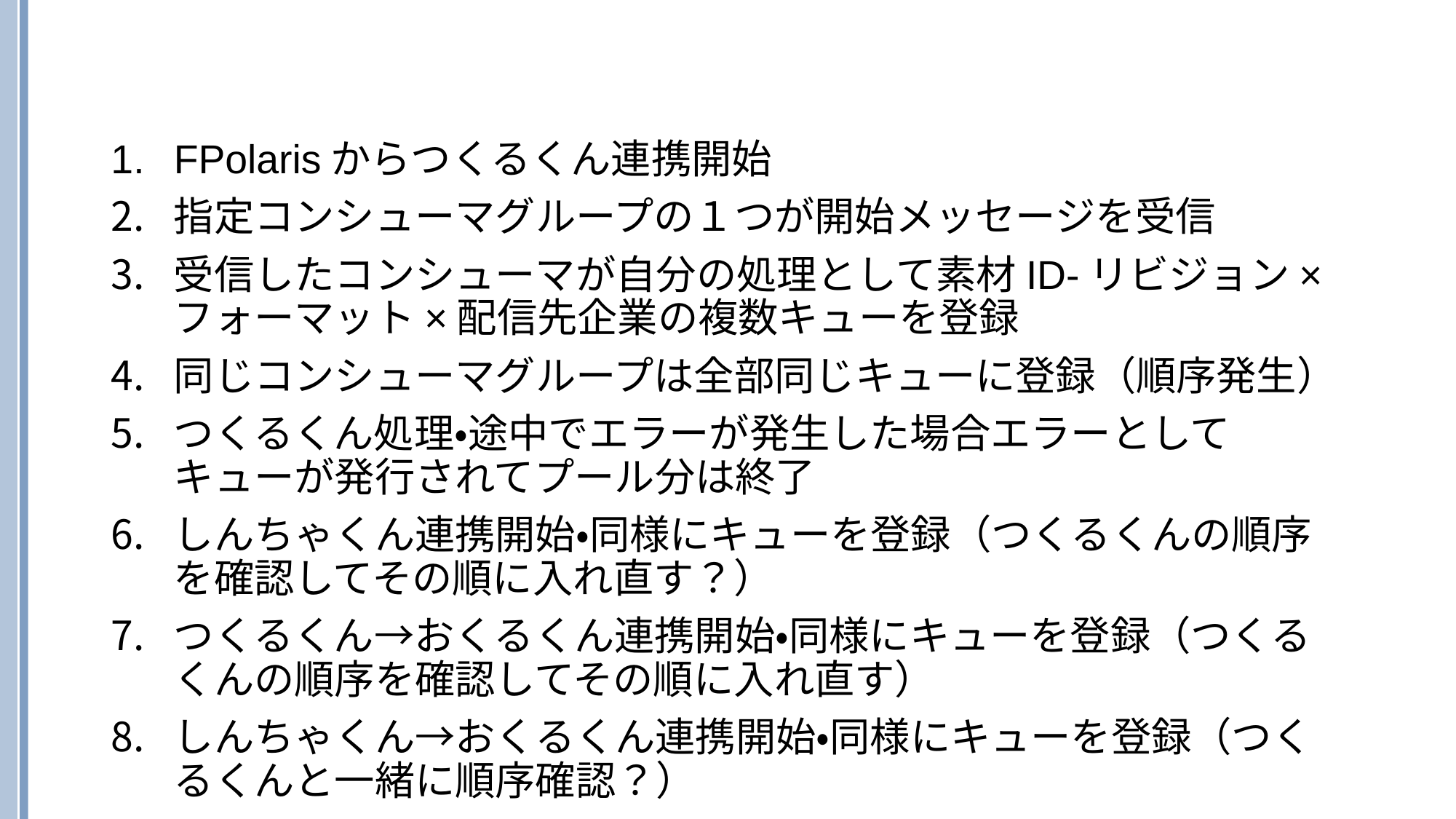

#
FPolarisからつくるくん連携開始
指定コンシューマグループの１つが開始メッセージを受信
受信したコンシューマが自分の処理として素材ID-リビジョン×フォーマット×配信先企業の複数キューを登録
同じコンシューマグループは全部同じキューに登録（順序発生）
つくるくん処理・途中でエラーが発生した場合エラーとしてキューが発行されてプール分は終了
しんちゃくん連携開始・同様にキューを登録（つくるくんの順序を確認してその順に入れ直す？）
つくるくん→おくるくん連携開始・同様にキューを登録（つくるくんの順序を確認してその順に入れ直す）
しんちゃくん→おくるくん連携開始・同様にキューを登録（つくるくんと一緒に順序確認？）